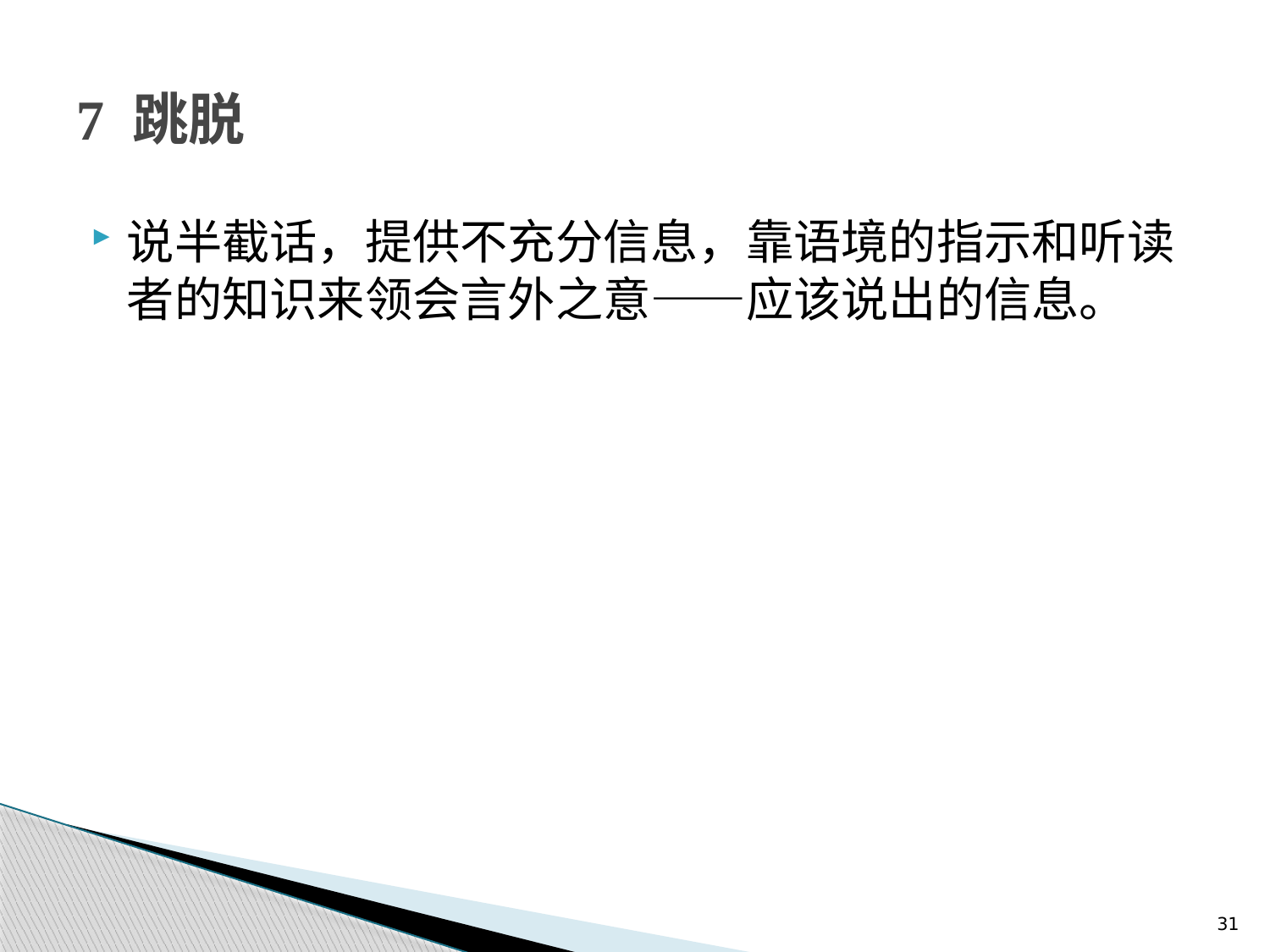

# 7 跳脱
说半截话，提供不充分信息，靠语境的指示和听读者的知识来领会言外之意——应该说出的信息。

31